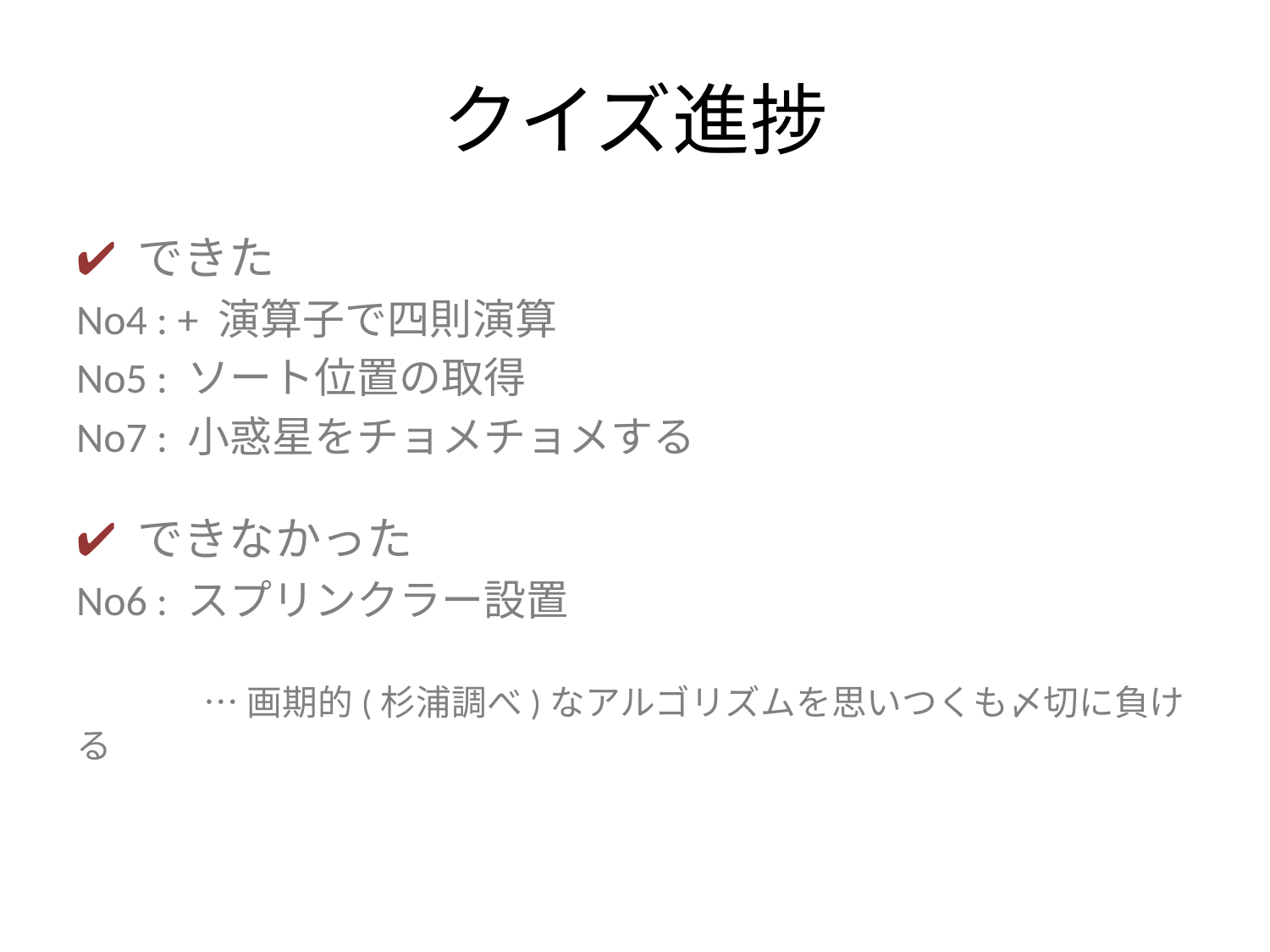

# クイズ進捗
✔ できた
No4 : + 演算子で四則演算
No5 : ソート位置の取得
No7 : 小惑星をチョメチョメする

✔ できなかった
No6 : スプリンクラー設置

	…画期的(杉浦調べ)なアルゴリズムを思いつくも〆切に負ける